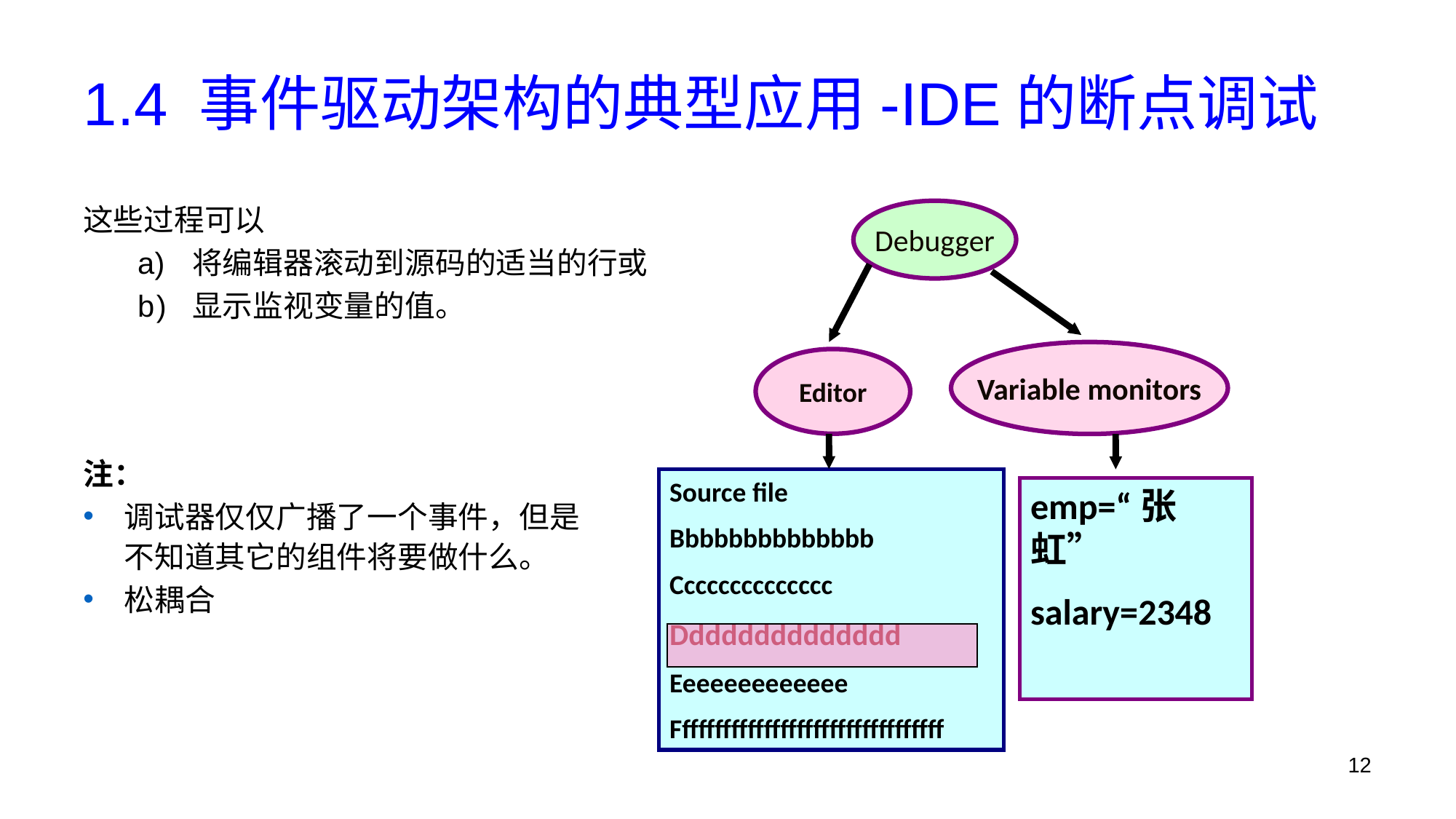

# 1.4 事件驱动架构的典型应用-IDE的断点调试
这些过程可以
将编辑器滚动到源码的适当的行或
显示监视变量的值。
Debugger

Variable monitors
Editor

注：
调试器仅仅广播了一个事件，但是不知道其它的组件将要做什么。
松耦合
Source file
Bbbbbbbbbbbbbb
Cccccccccccccc
Dddddddddddddd
Eeeeeeeeeeeee
Fffffffffffffffffffffffffffffffff
emp=“张虹”
salary=2348

12